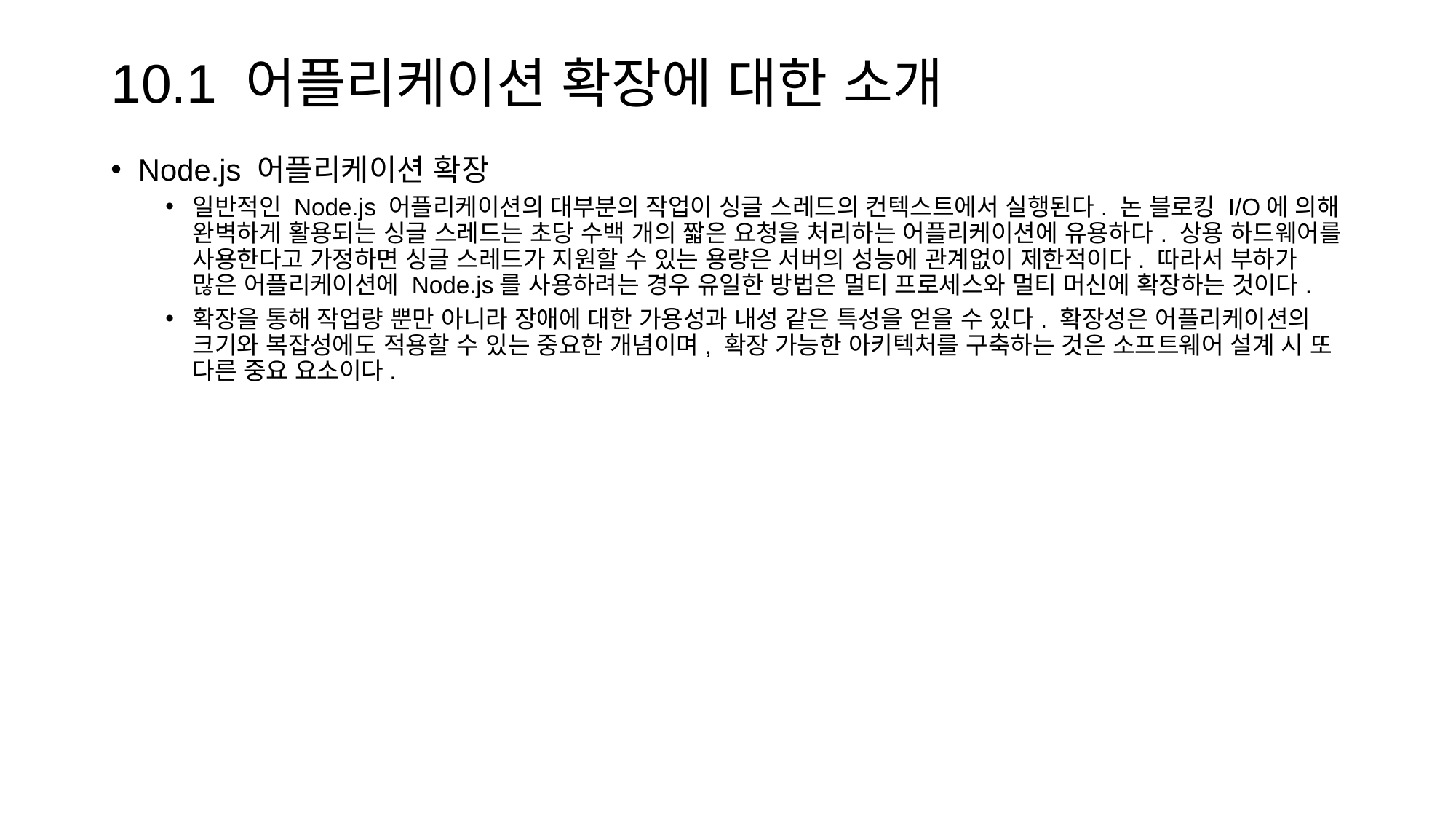

# 10.1 어플리케이션 확장에 대한 소개
Node.js 어플리케이션 확장
일반적인 Node.js 어플리케이션의 대부분의 작업이 싱글 스레드의 컨텍스트에서 실행된다. 논 블로킹 I/O에 의해 완벽하게 활용되는 싱글 스레드는 초당 수백 개의 짧은 요청을 처리하는 어플리케이션에 유용하다. 상용 하드웨어를 사용한다고 가정하면 싱글 스레드가 지원할 수 있는 용량은 서버의 성능에 관계없이 제한적이다. 따라서 부하가 많은 어플리케이션에 Node.js를 사용하려는 경우 유일한 방법은 멀티 프로세스와 멀티 머신에 확장하는 것이다.
확장을 통해 작업량 뿐만 아니라 장애에 대한 가용성과 내성 같은 특성을 얻을 수 있다. 확장성은 어플리케이션의 크기와 복잡성에도 적용할 수 있는 중요한 개념이며, 확장 가능한 아키텍처를 구축하는 것은 소프트웨어 설계 시 또 다른 중요 요소이다.